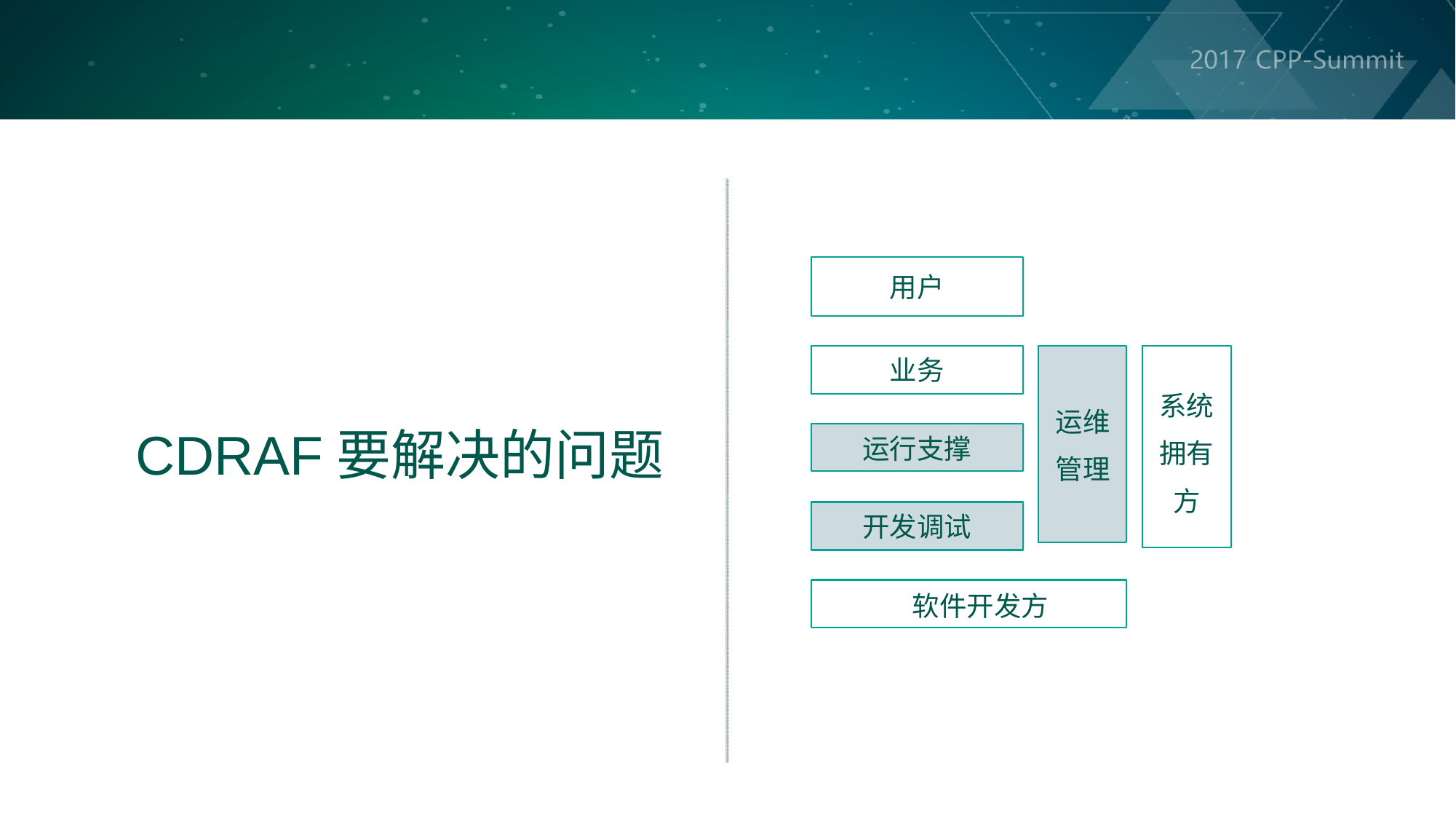

用户

业务
系统
拥有
方
运维
管理
CDRAF要解决的问题

运行支撑

开发调试

软件开发方